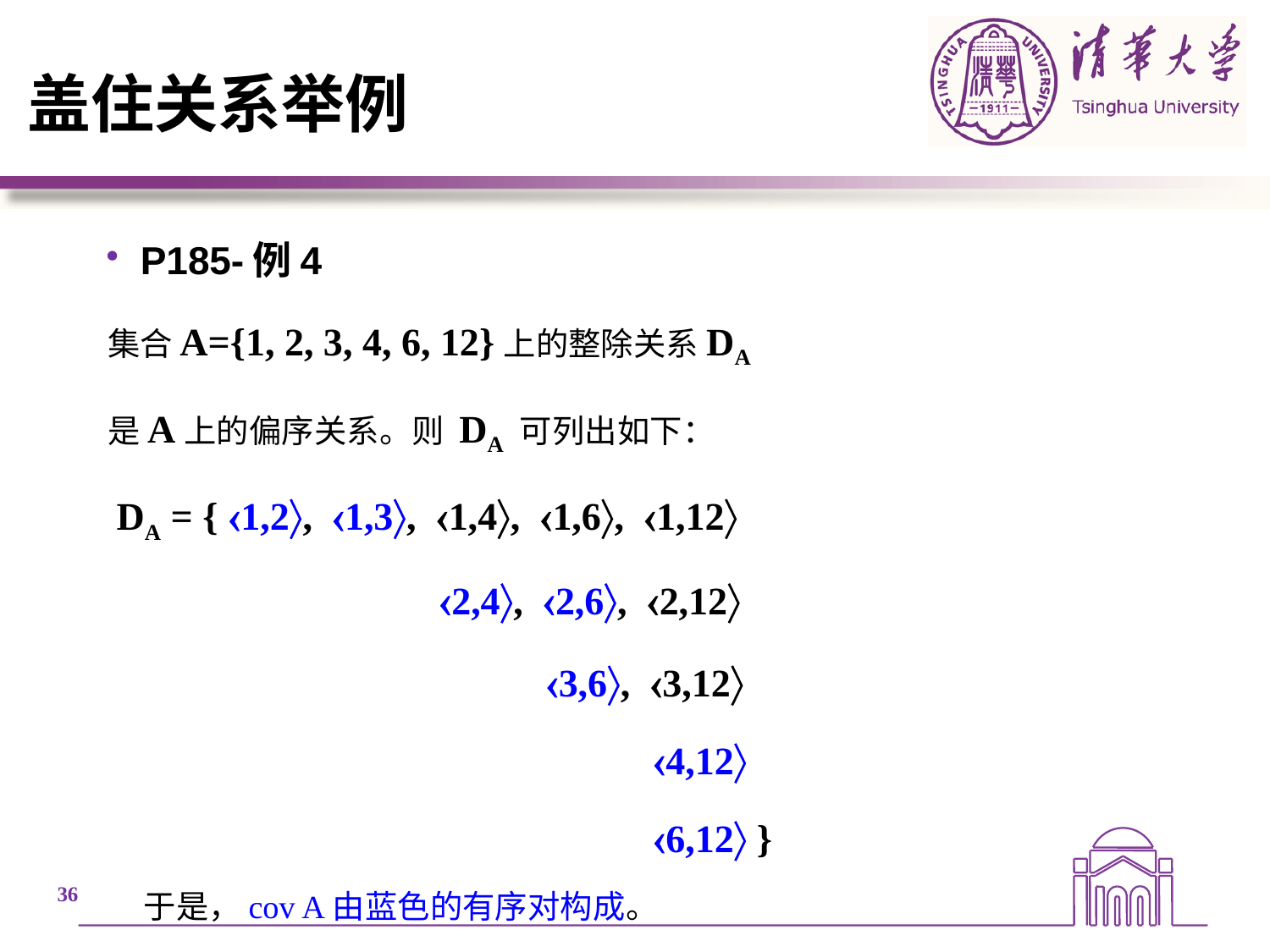

# 盖住关系举例
P185-例4
集合A={1, 2, 3, 4, 6, 12}上的整除关系DA
是A上的偏序关系。则 DA 可列出如下：
 DA = { 〈1,2〉,  〈1,3〉,  〈1,4〉,  〈1,6〉,  〈1,12〉
                                  〈2,4〉,  〈2,6〉,  〈2,12〉
                                             〈3,6〉,  〈3,12〉
                                                        〈4,12〉
                                                        〈6,12〉 }
    于是，cov A由蓝色的有序对构成。